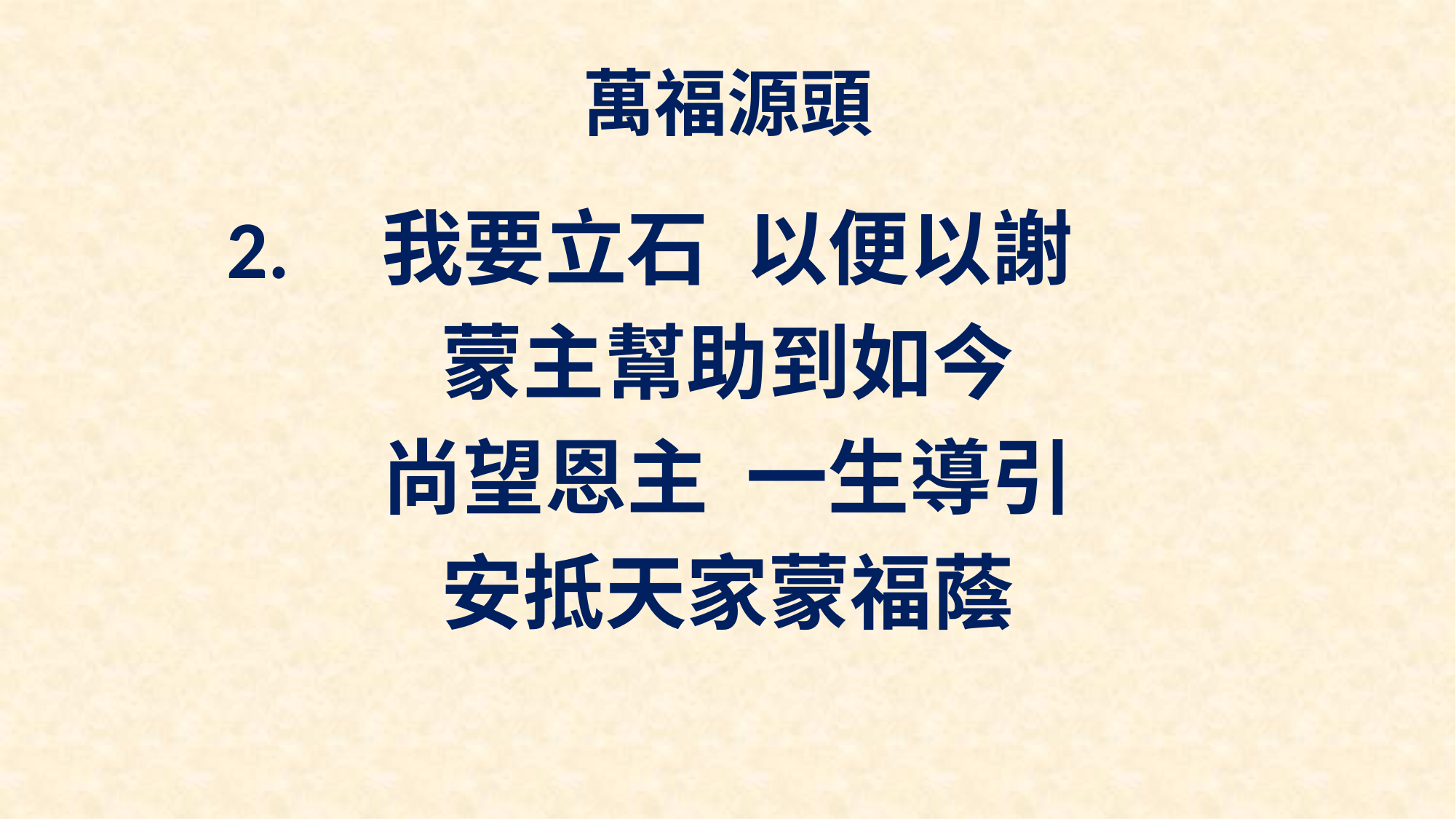

# 萬福源頭
我要立石  以便以謝
蒙主幫助到如今
尚望恩主  一生導引
安抵天家蒙福蔭
2.